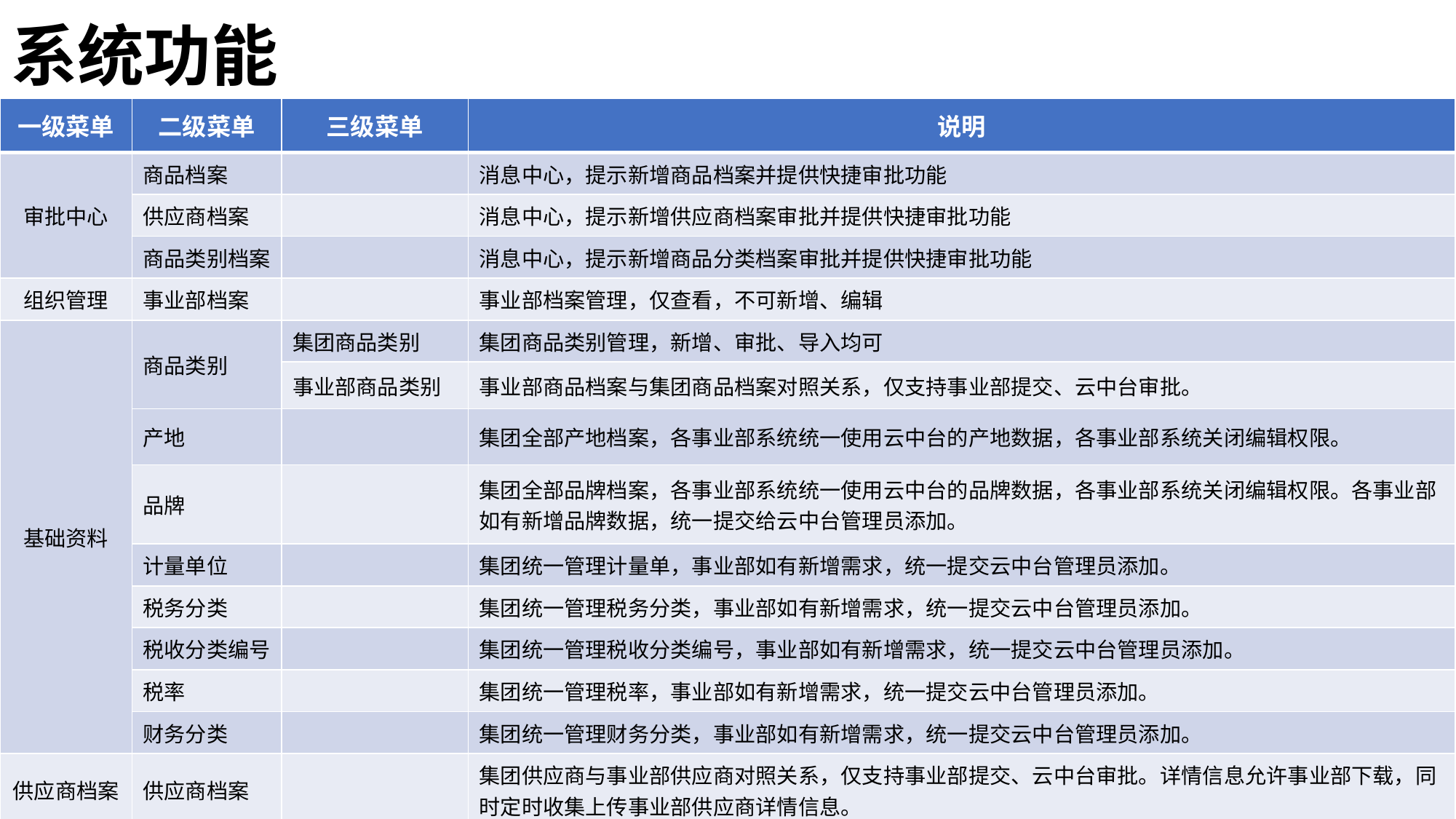

# 系统功能
| 一级菜单 | 二级菜单 | 三级菜单 | 说明 |
| --- | --- | --- | --- |
| 审批中心 | 商品档案 |  | 消息中心，提示新增商品档案并提供快捷审批功能 |
|  | 供应商档案 |  | 消息中心，提示新增供应商档案审批并提供快捷审批功能 |
|  | 商品类别档案 |  | 消息中心，提示新增商品分类档案审批并提供快捷审批功能 |
| 组织管理 | 事业部档案 |  | 事业部档案管理，仅查看，不可新增、编辑 |
| 基础资料 | 商品类别 | 集团商品类别 | 集团商品类别管理，新增、审批、导入均可 |
|  |  | 事业部商品类别 | 事业部商品档案与集团商品档案对照关系，仅支持事业部提交、云中台审批。 |
|  | 产地 |  | 集团全部产地档案，各事业部系统统一使用云中台的产地数据，各事业部系统关闭编辑权限。 |
|  | 品牌 |  | 集团全部品牌档案，各事业部系统统一使用云中台的品牌数据，各事业部系统关闭编辑权限。各事业部如有新增品牌数据，统一提交给云中台管理员添加。 |
|  | 计量单位 |  | 集团统一管理计量单，事业部如有新增需求，统一提交云中台管理员添加。 |
|  | 税务分类 |  | 集团统一管理税务分类，事业部如有新增需求，统一提交云中台管理员添加。 |
|  | 税收分类编号 |  | 集团统一管理税收分类编号，事业部如有新增需求，统一提交云中台管理员添加。 |
|  | 税率 |  | 集团统一管理税率，事业部如有新增需求，统一提交云中台管理员添加。 |
|  | 财务分类 |  | 集团统一管理财务分类，事业部如有新增需求，统一提交云中台管理员添加。 |
| 供应商档案 | 供应商档案 |  | 集团供应商与事业部供应商对照关系，仅支持事业部提交、云中台审批。详情信息允许事业部下载，同时定时收集上传事业部供应商详情信息。 |
| 商品档案 | 商品档案 |  | 集团商品与事业部商品对照关系，仅支持事业部提交、云中台审批。详情信息允许事业部下载，同时定时收集上传事业部供应商详情信息。 |